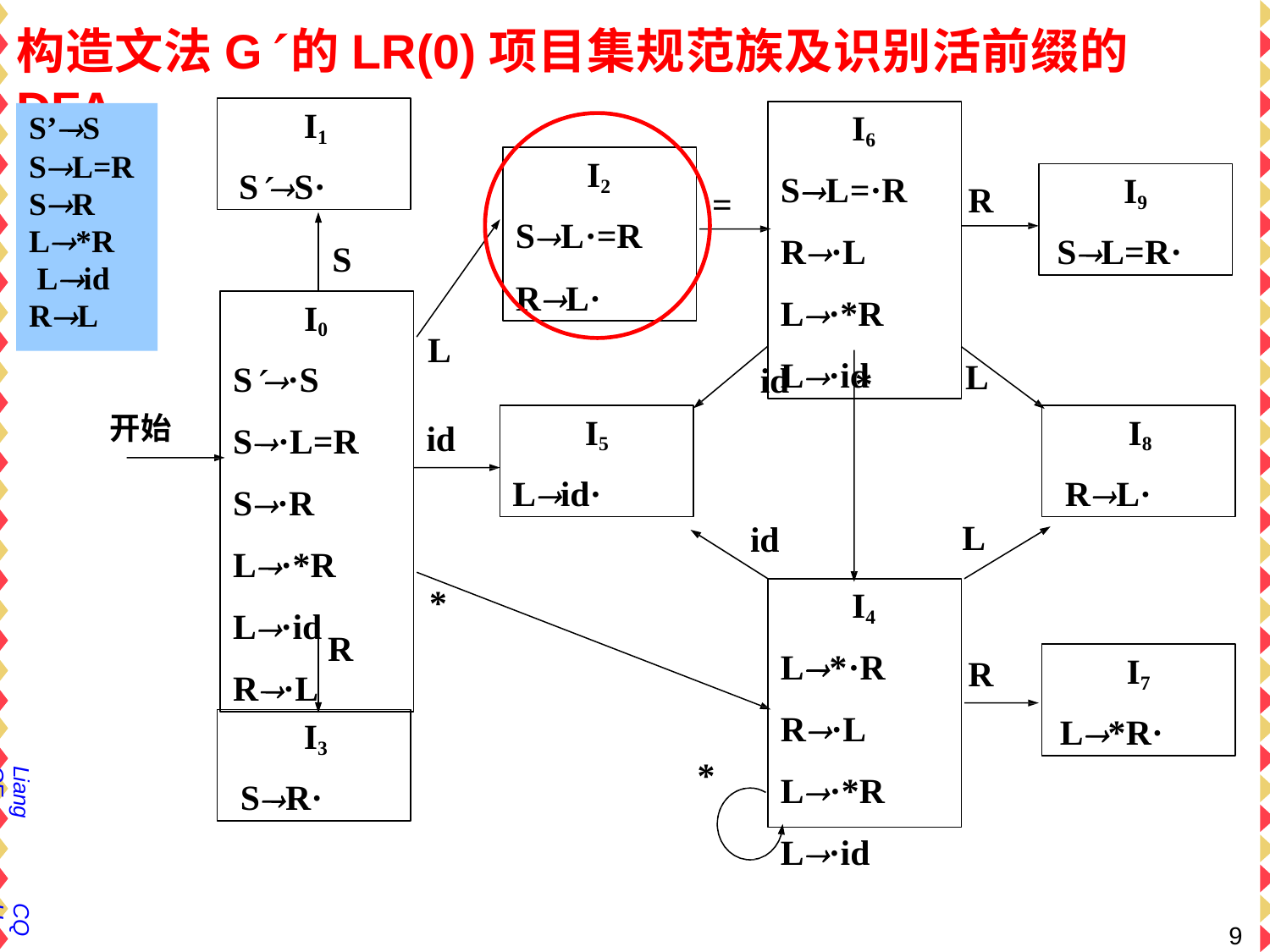

# 构造文法G′的LR(0)项目集规范族及识别活前缀的DFA
I1
S′→S·
I6
S→L=·R  R→·L  L→·*R  L→·id

S’→S  S→L=R
S→R  L→*R  L→id  R→L

I2
S→L·=R  R→L·
I9
S→L=R·
R
=

S
I0
S′→·S  S→·L=R  S→·R  L→·*R  L→·id  R→·L
L

L
id
*
I5
L→id·
I8
R→L·
开始
id

L
id

*

I4
L→*·R  R→·L  L→·*R  L→·id
R

I7
L→*R·
R

I3
S→R·
*
Liang GE

CQU
95